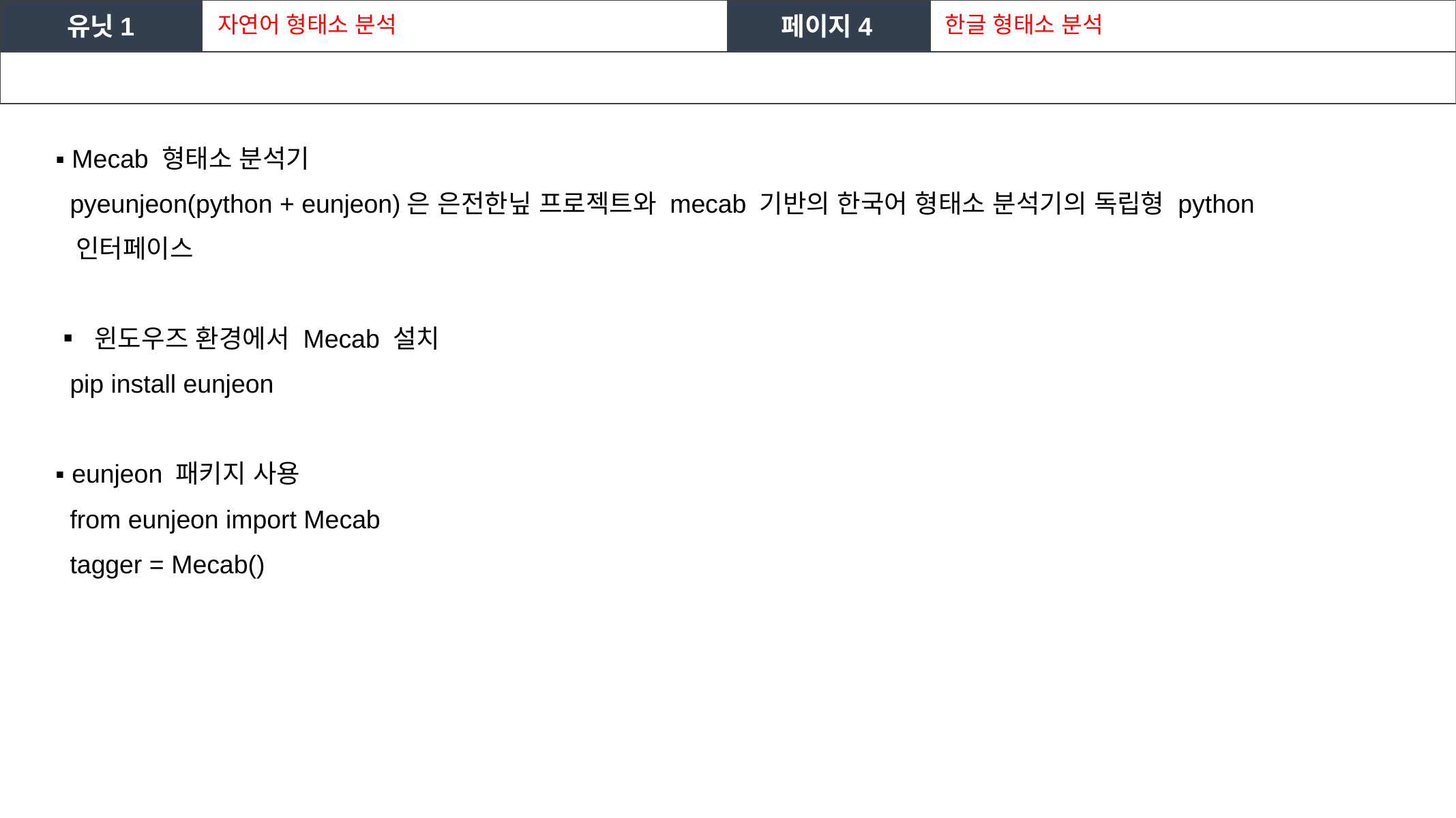

유닛1
자연어 형태소 분석
페이지4
한글 형태소 분석

  ▪ Mecab 형태소 분석기
    pyeunjeon(python + eunjeon)은 은전한닢 프로젝트와 mecab 기반의 한국어 형태소 분석기의 독립형 python
    인터페이스

  ▪ 윈도우즈 환경에서 Mecab 설치
    pip install eunjeon

  ▪ eunjeon 패키지 사용
    from eunjeon import Mecab
    tagger = Mecab()